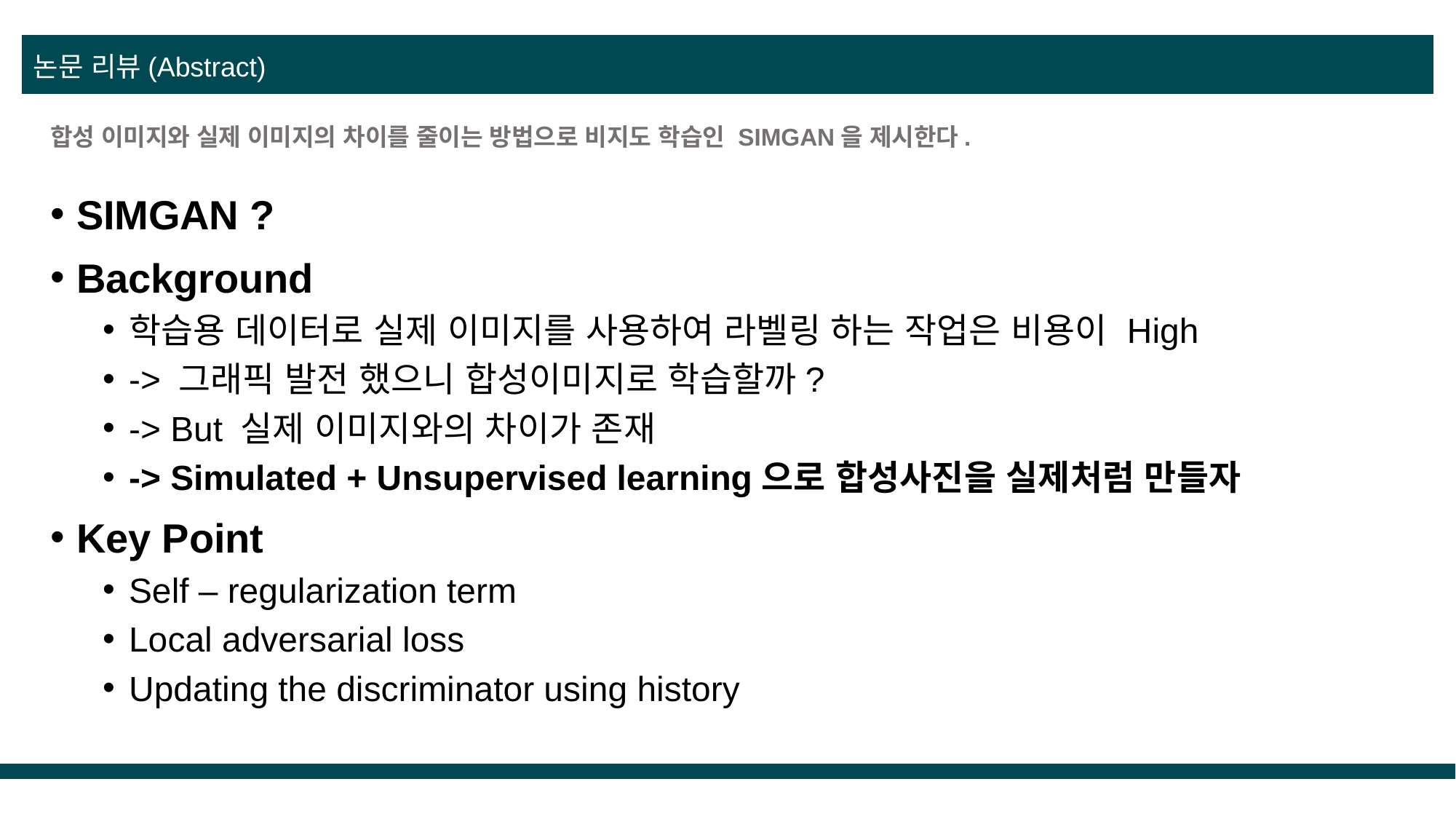

논문 리뷰(Abstract)
# 합성 이미지와 실제 이미지의 차이를 줄이는 방법으로 비지도 학습인 SIMGAN을 제시한다.
SIMGAN ?
Background
학습용 데이터로 실제 이미지를 사용하여 라벨링 하는 작업은 비용이 High
-> 그래픽 발전 했으니 합성이미지로 학습할까?
-> But 실제 이미지와의 차이가 존재
-> Simulated + Unsupervised learning으로 합성사진을 실제처럼 만들자
Key Point
Self – regularization term
Local adversarial loss
Updating the discriminator using history